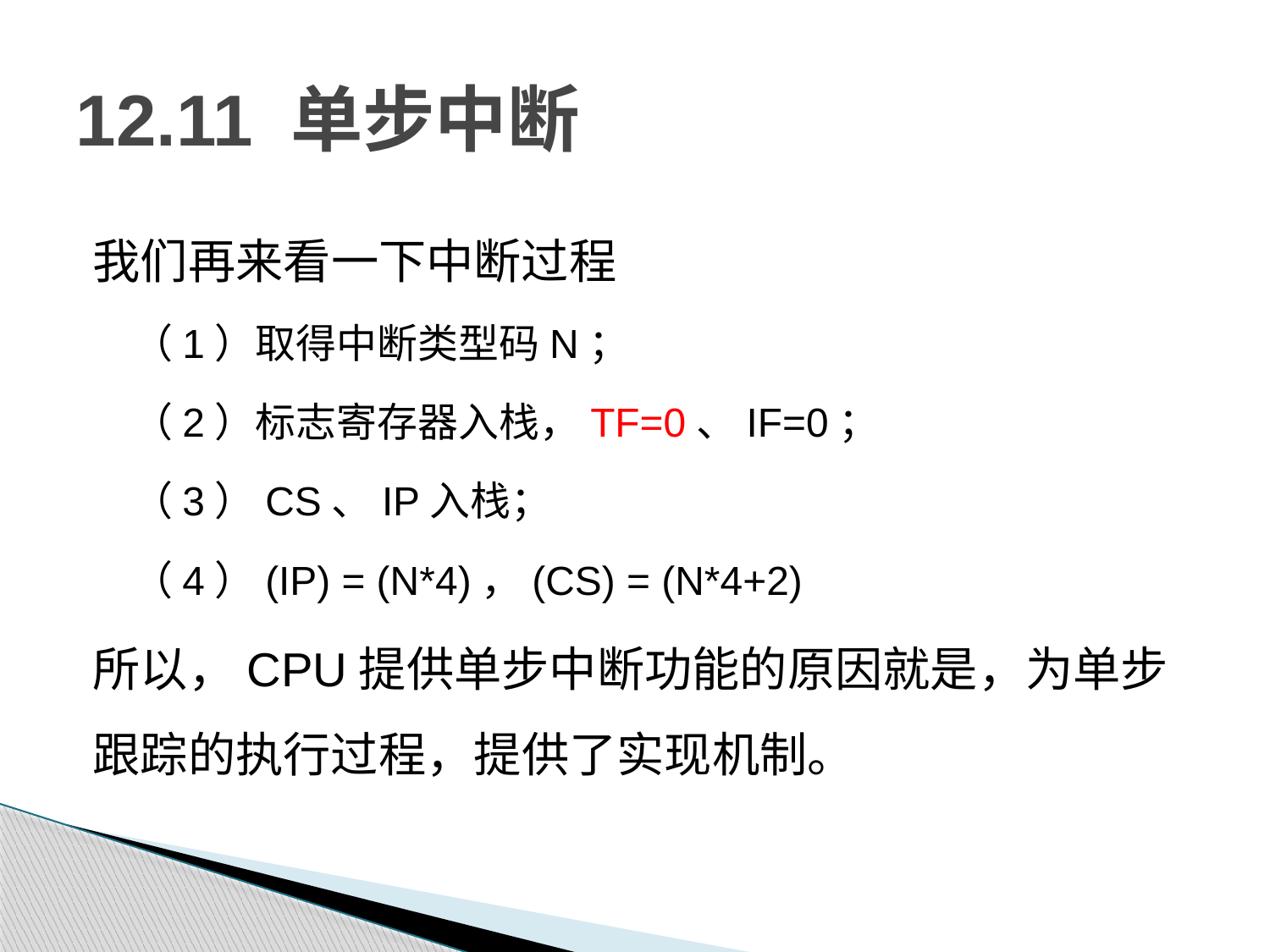

# 12.11 单步中断
我们再来看一下中断过程
（1）取得中断类型码N；
（2）标志寄存器入栈，TF=0、IF=0；
（3）CS、IP入栈；
（4）(IP) = (N*4)，(CS) = (N*4+2)
所以，CPU提供单步中断功能的原因就是，为单步跟踪的执行过程，提供了实现机制。